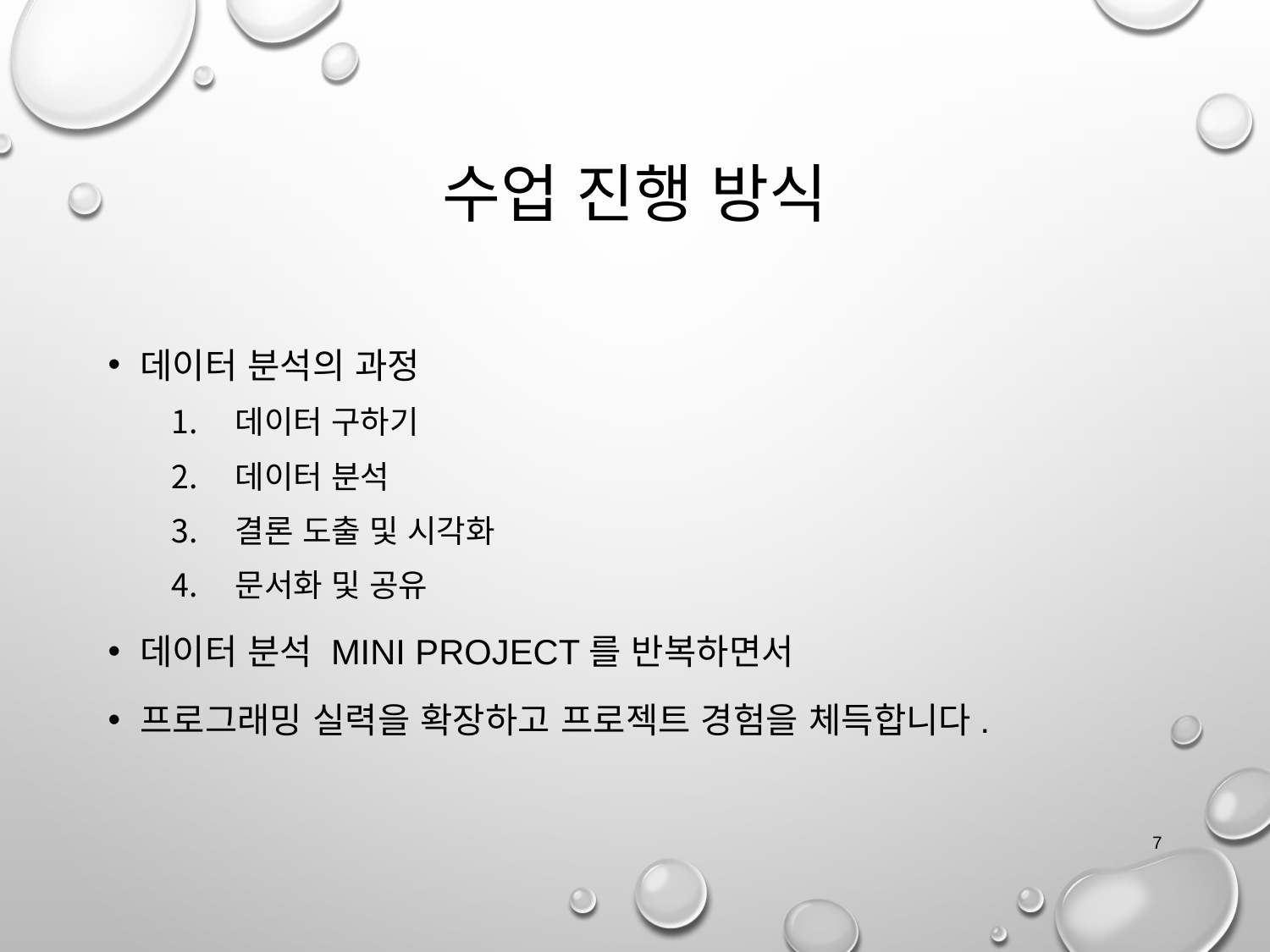

# 수업 진행 방식
데이터 분석의 과정
데이터 구하기
데이터 분석
결론 도출 및 시각화
문서화 및 공유
데이터 분석 mini project를 반복하면서
프로그래밍 실력을 확장하고 프로젝트 경험을 체득합니다.

7